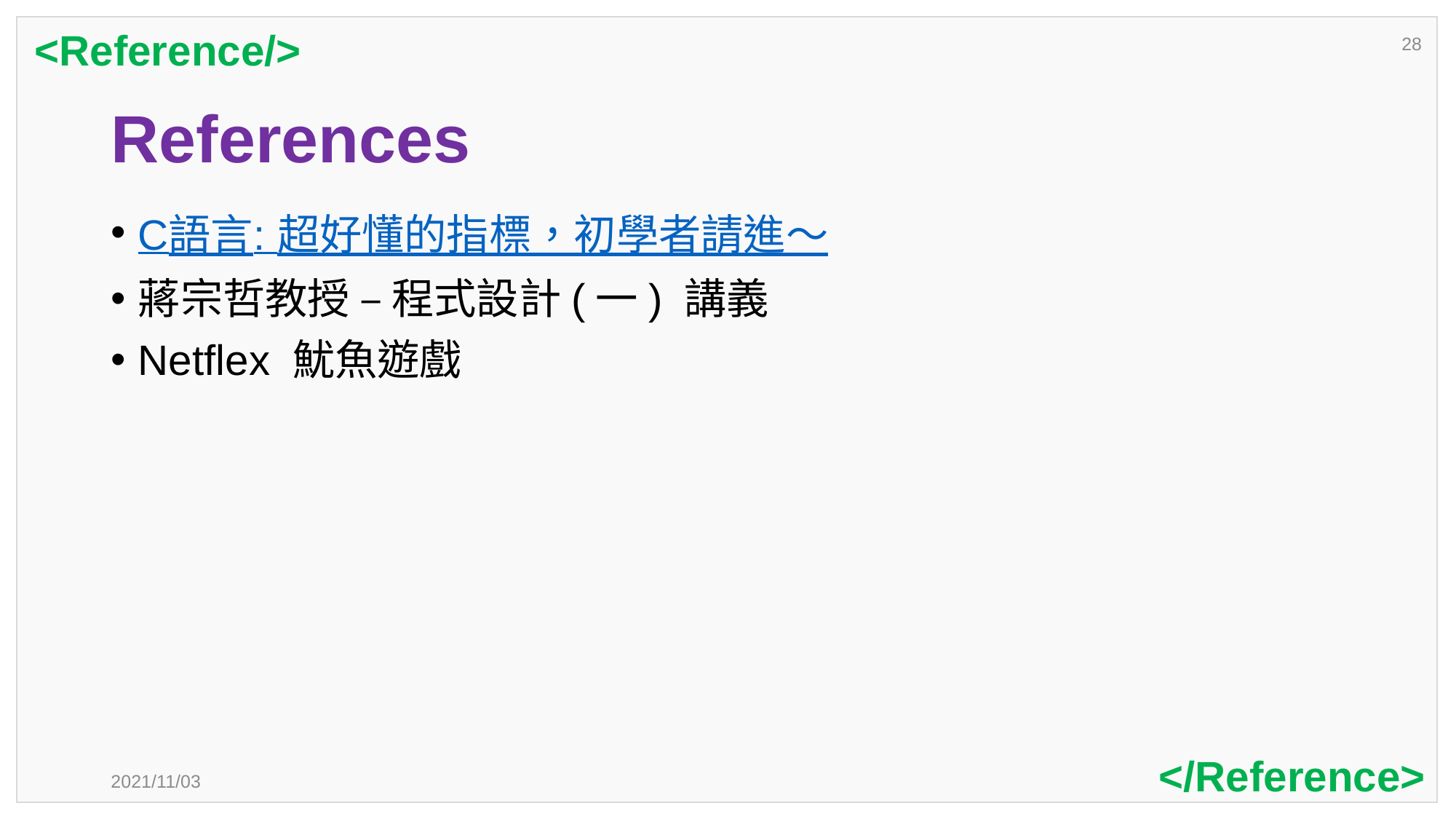

<Reference/>
28
# References
C語言: 超好懂的指標，初學者請進～
蔣宗哲教授 – 程式設計(一) 講義
Netflex 魷魚遊戲
</Reference>
2021/11/03